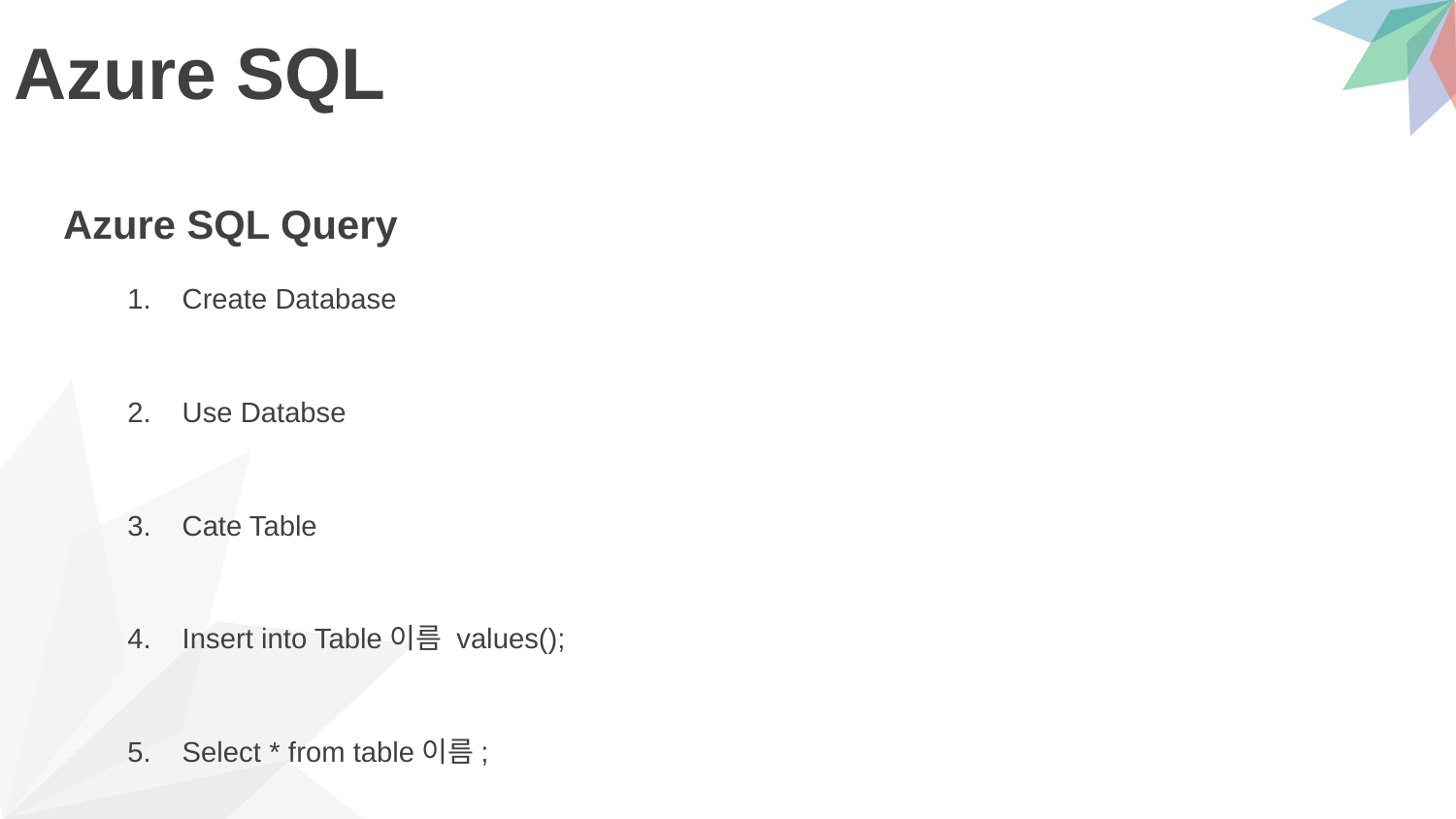

# Azure SQL
Azure SQL Query
Create Database

Use Databse

Cate Table

Insert into Table이름 values();

Select * from table이름;